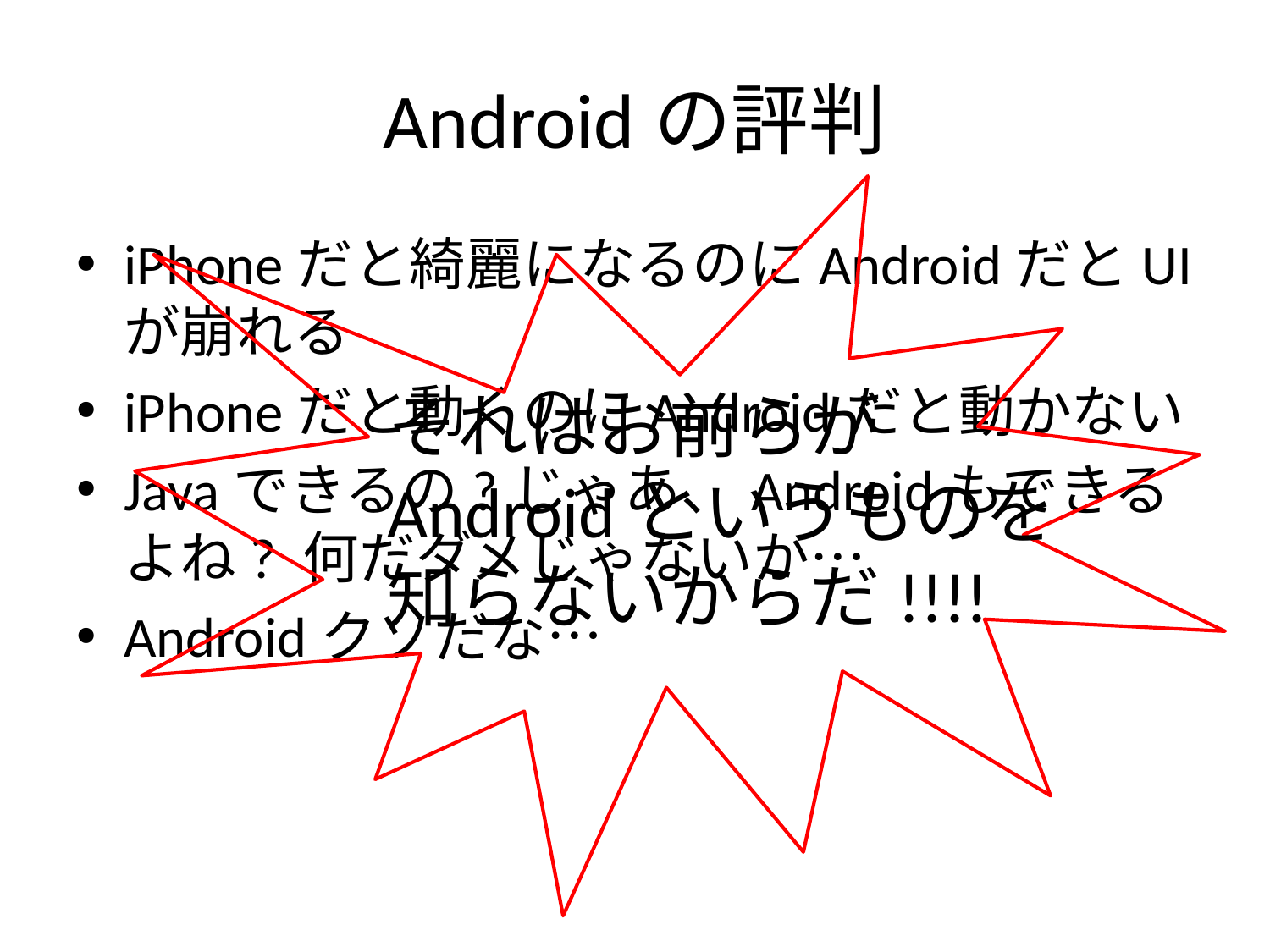

# Androidの評判

iPhoneだと綺麗になるのにAndroidだとUIが崩れる
iPhoneだと動くのにAndroidだと動かない
Javaできるの?じゃあ、Androidもできるよね? 何だダメじゃないか…
Androidクソだな…
それはお前らがAndroidというものを知らないからだ!!!!